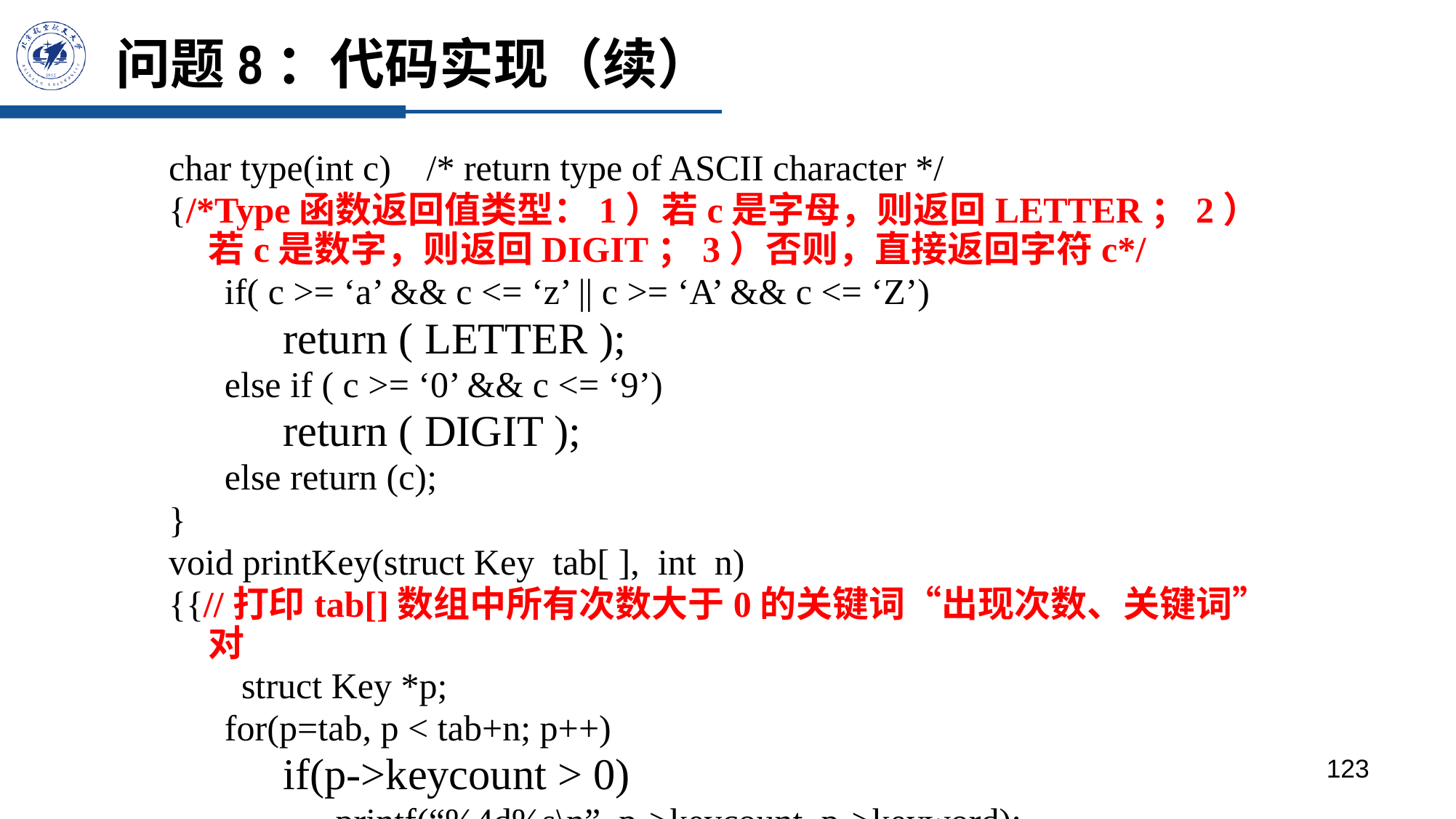

# 问题8：代码实现（续）
char type(int c)	/* return type of ASCII character */
{/*Type函数返回值类型：1）若c是字母，则返回LETTER；2）若c是数字，则返回DIGIT；3）否则，直接返回字符c*/
if( c >= ‘a’ && c <= ‘z’ || c >= ‘A’ && c <= ‘Z’)
return ( LETTER );
else if ( c >= ‘0’ && c <= ‘9’)
return ( DIGIT );
else return (c);
}
void printKey(struct Key  tab[ ],  int  n)
{{//打印tab[]数组中所有次数大于0的关键词“出现次数、关键词”对
        struct Key *p;
for(p=tab, p < tab+n; p++)
if(p->keycount > 0)
    printf(“%4d%s\n”, p->keycount, p->keyword);
}
123